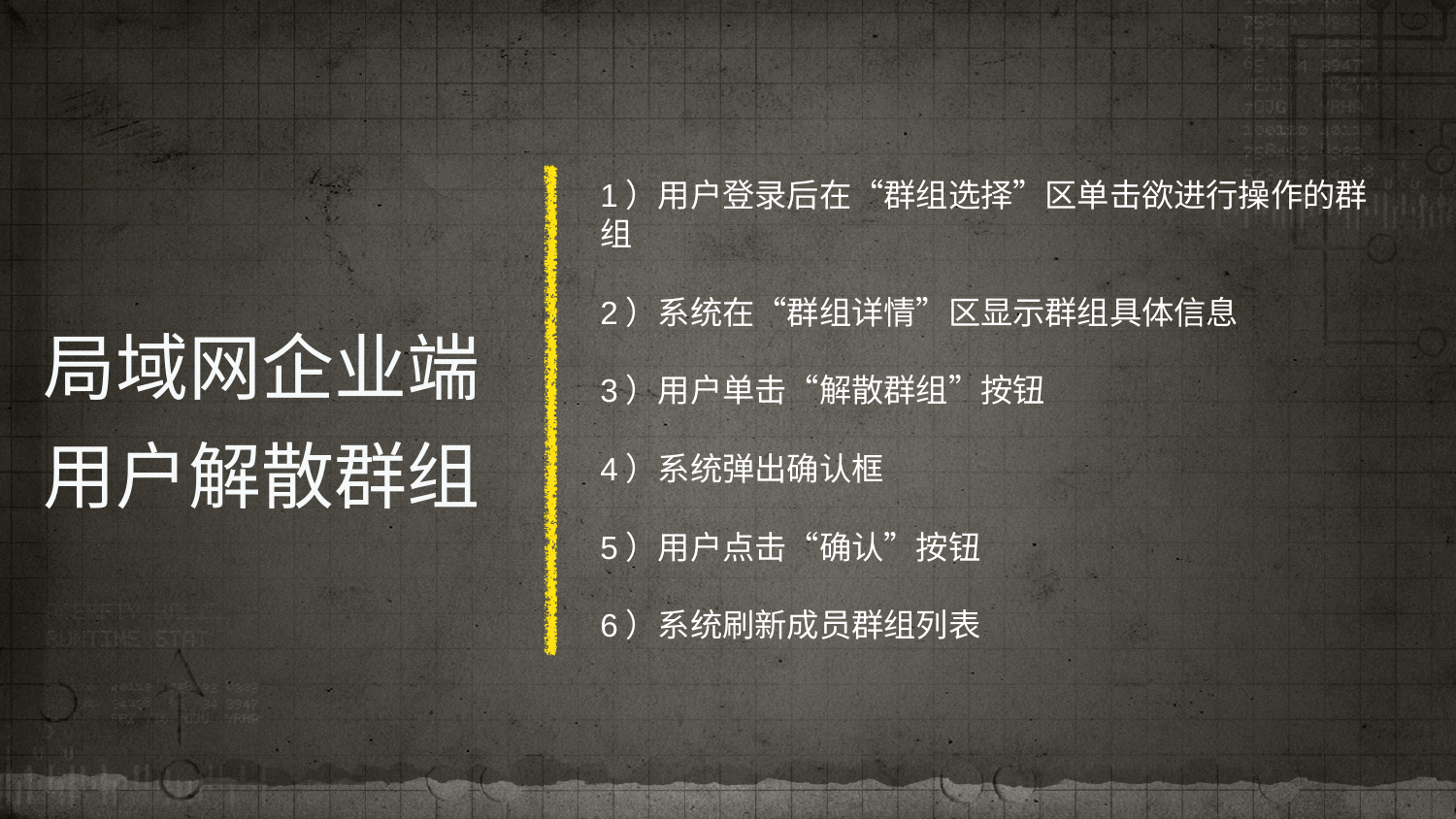

# 局域网企业端用户解散群组
1）用户登录后在“群组选择”区单击欲进行操作的群组
2）系统在“群组详情”区显示群组具体信息
3）用户单击“解散群组”按钮
4）系统弹出确认框
5）用户点击“确认”按钮
6）系统刷新成员群组列表